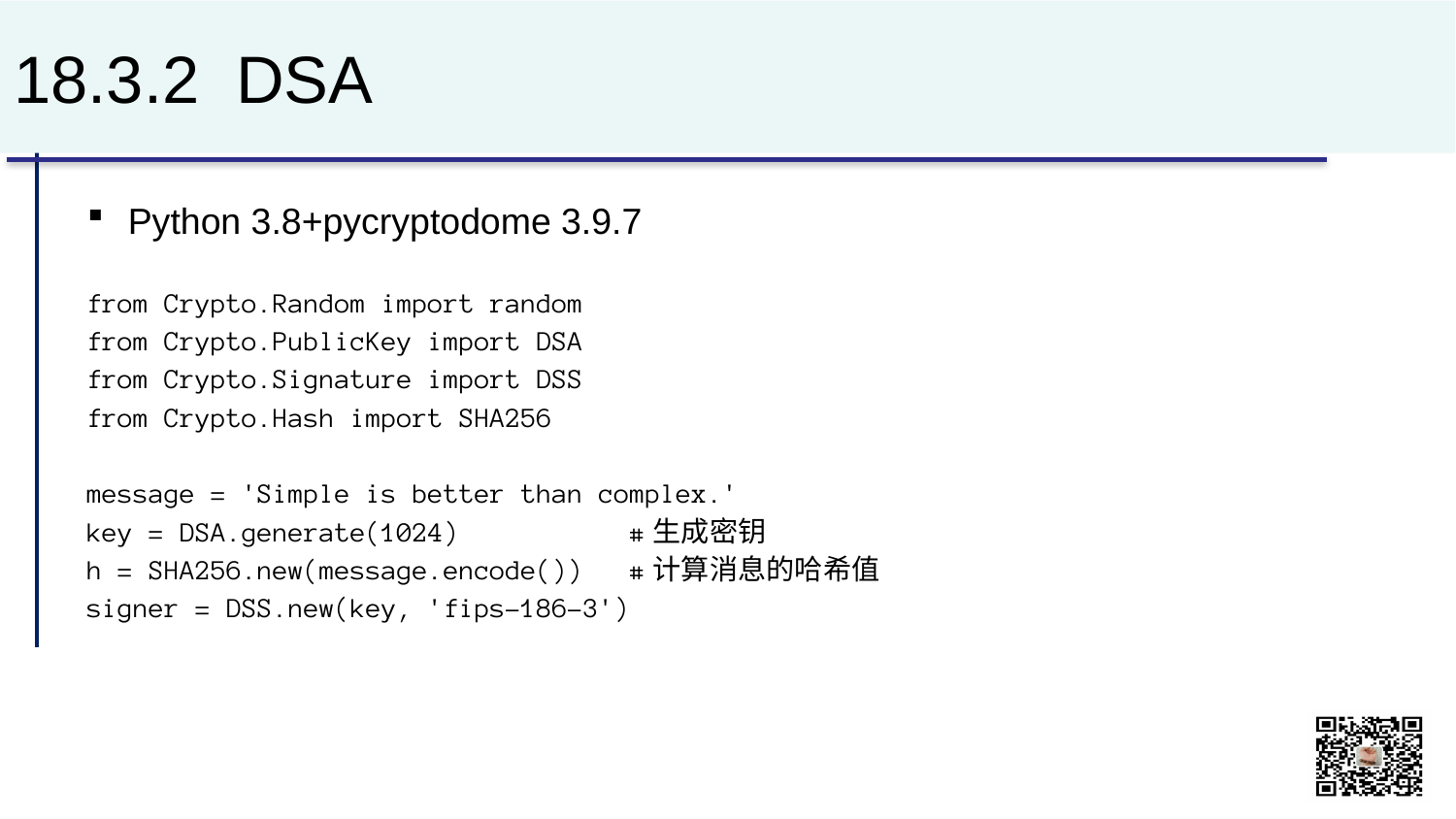

# 18.3.2  DSA
Python 3.8+pycryptodome 3.9.7

from Crypto.Random import random
from Crypto.PublicKey import DSA
from Crypto.Signature import DSS
from Crypto.Hash import SHA256

message = 'Simple is better than complex.'
key = DSA.generate(1024)           #生成密钥
h = SHA256.new(message.encode())   #计算消息的哈希值
signer = DSS.new(key, 'fips-186-3')